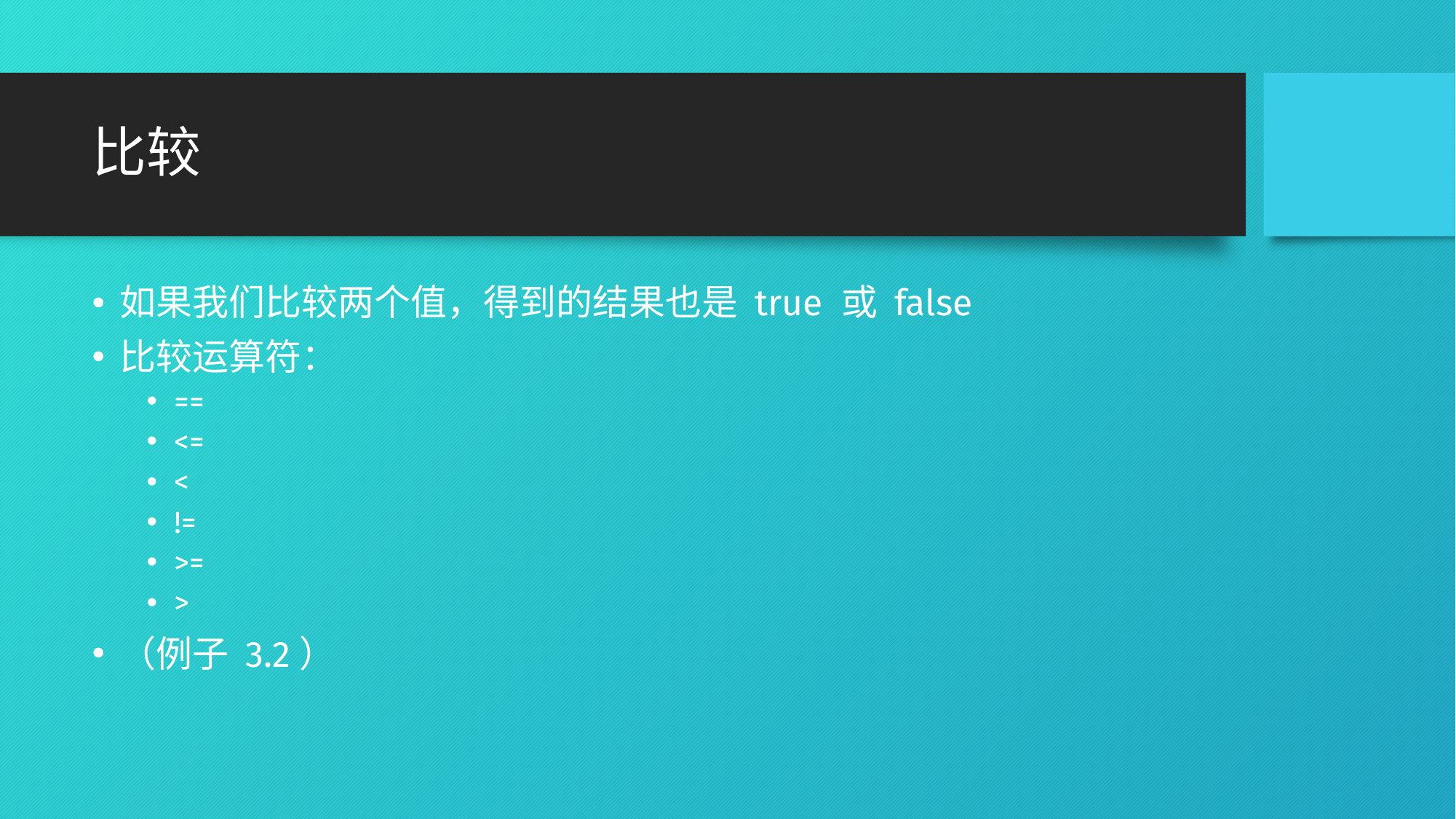

# 比较
如果我们比较两个值，得到的结果也是 true 或 false
比较运算符：
==
<=
<
!=
>=
>
（例子 3.2）